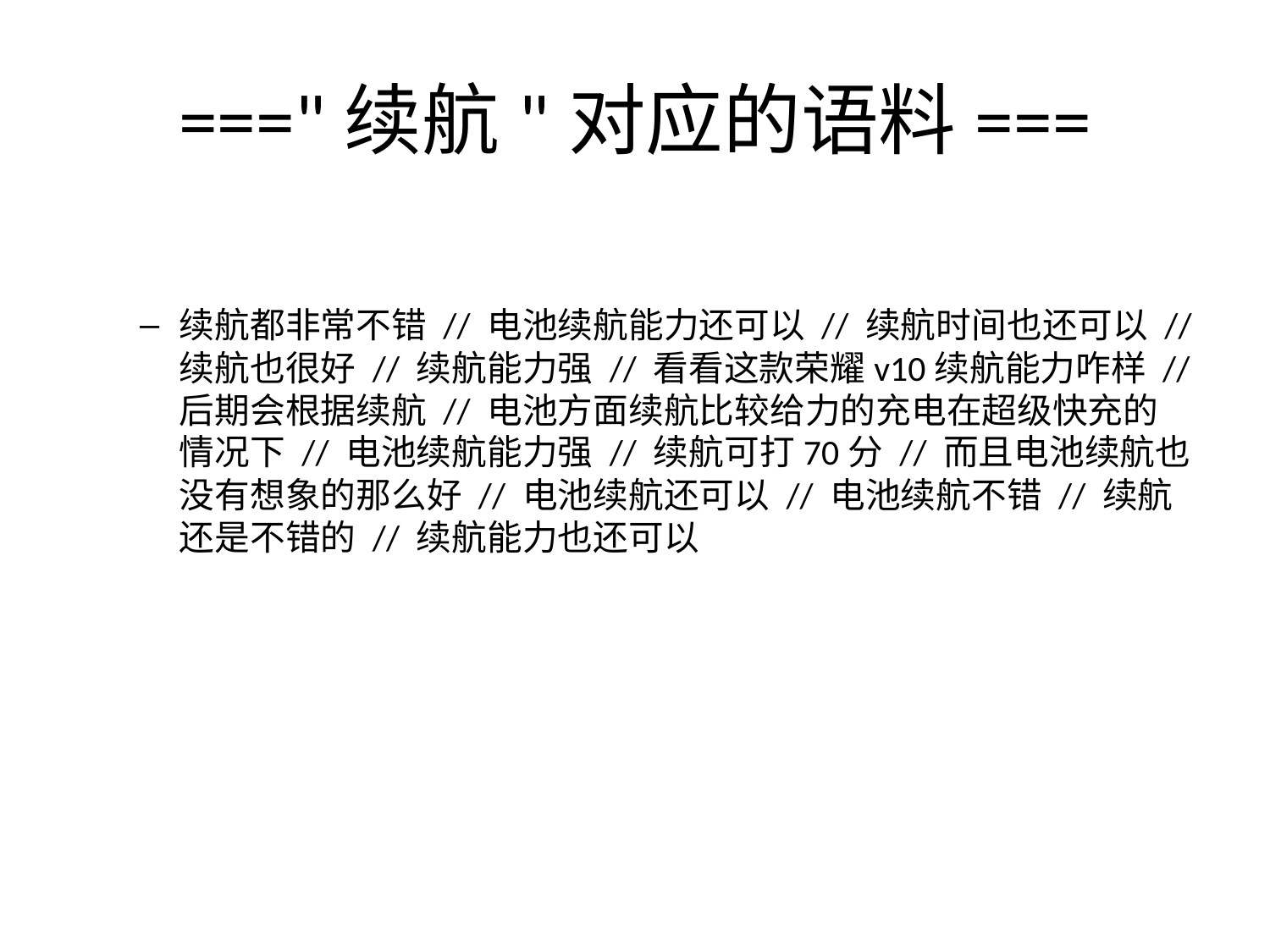

# ==="续航"对应的语料===

续航都非常不错 // 电池续航能力还可以 // 续航时间也还可以 // 续航也很好 // 续航能力强 // 看看这款荣耀v10续航能力咋样 // 后期会根据续航 // 电池方面续航比较给力的充电在超级快充的情况下 // 电池续航能力强 // 续航可打70分 // 而且电池续航也没有想象的那么好 // 电池续航还可以 // 电池续航不错 // 续航还是不错的 // 续航能力也还可以